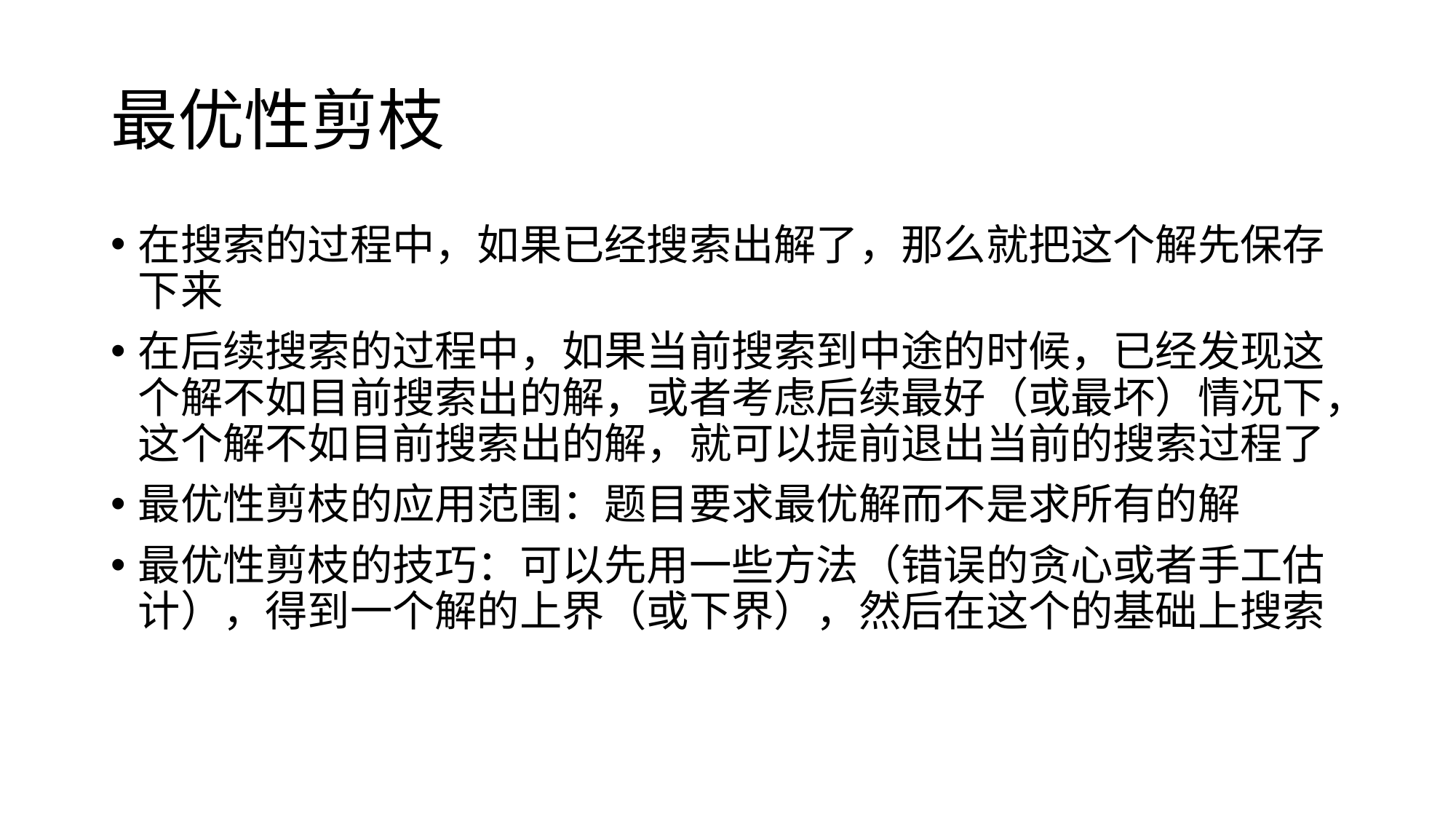

# 最优性剪枝
在搜索的过程中，如果已经搜索出解了，那么就把这个解先保存下来
在后续搜索的过程中，如果当前搜索到中途的时候，已经发现这个解不如目前搜索出的解，或者考虑后续最好（或最坏）情况下，这个解不如目前搜索出的解，就可以提前退出当前的搜索过程了
最优性剪枝的应用范围：题目要求最优解而不是求所有的解
最优性剪枝的技巧：可以先用一些方法（错误的贪心或者手工估计），得到一个解的上界（或下界），然后在这个的基础上搜索